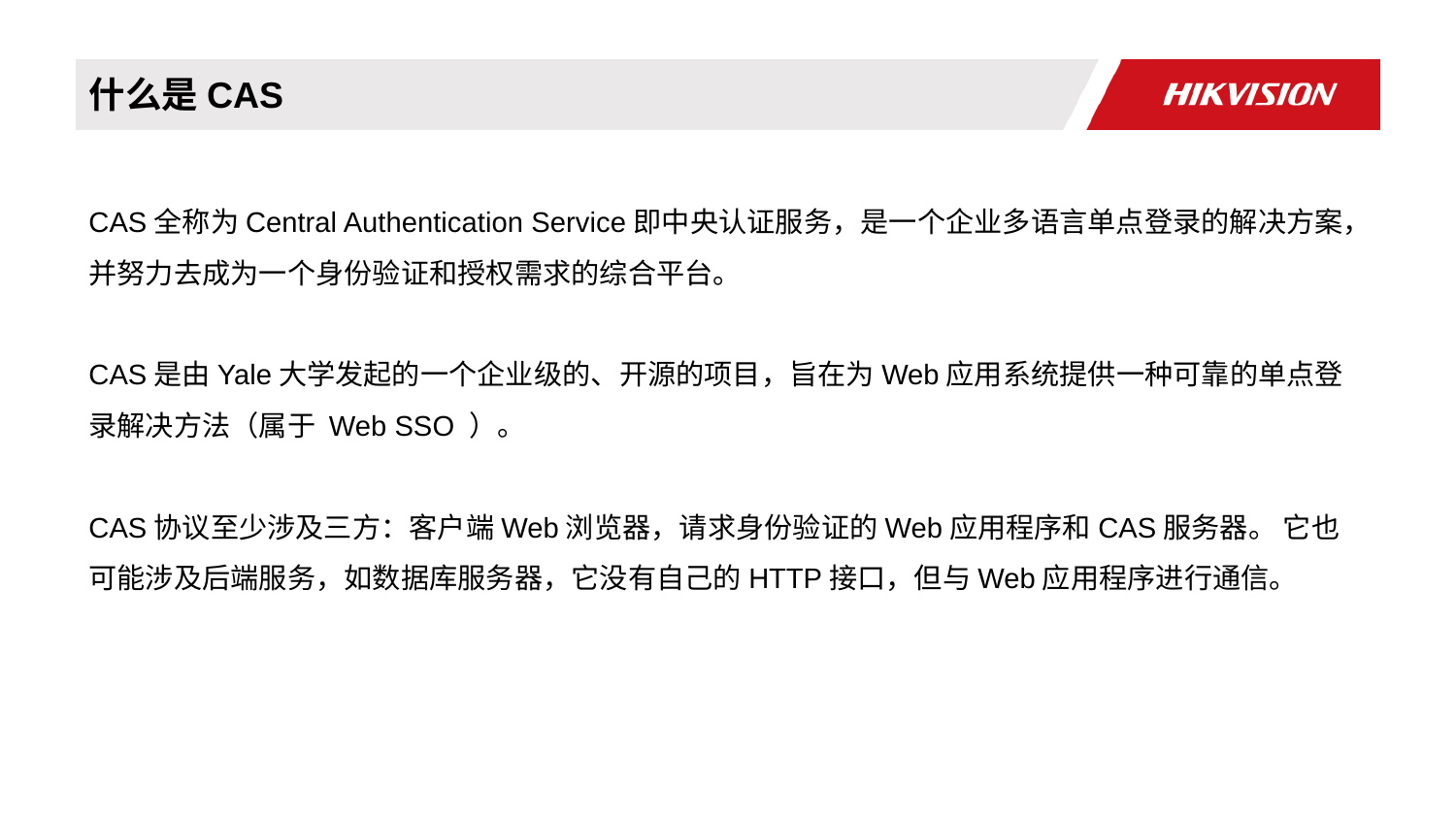

什么是CAS
CAS全称为Central Authentication Service即中央认证服务，是一个企业多语言单点登录的解决方案，并努力去成为一个身份验证和授权需求的综合平台。

CAS是由Yale大学发起的一个企业级的、开源的项目，旨在为Web应用系统提供一种可靠的单点登录解决方法（属于 Web SSO ）。

CAS协议至少涉及三方：客户端Web浏览器，请求身份验证的Web应用程序和CAS服务器。 它也可能涉及后端服务，如数据库服务器，它没有自己的HTTP接口，但与Web应用程序进行通信。